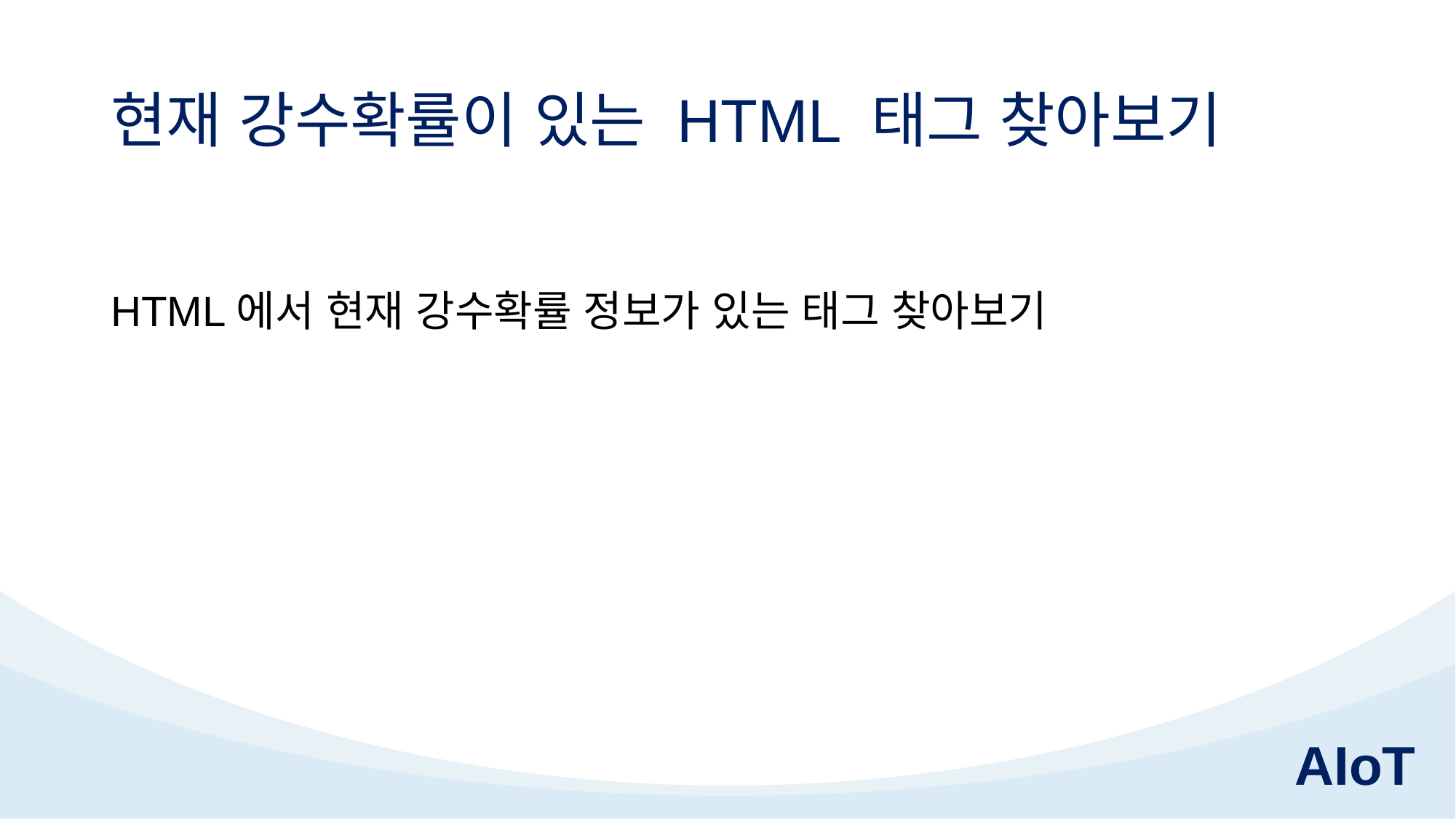

# 현재 강수확률이 있는 HTML 태그 찾아보기

HTML에서 현재 강수확률 정보가 있는 태그 찾아보기